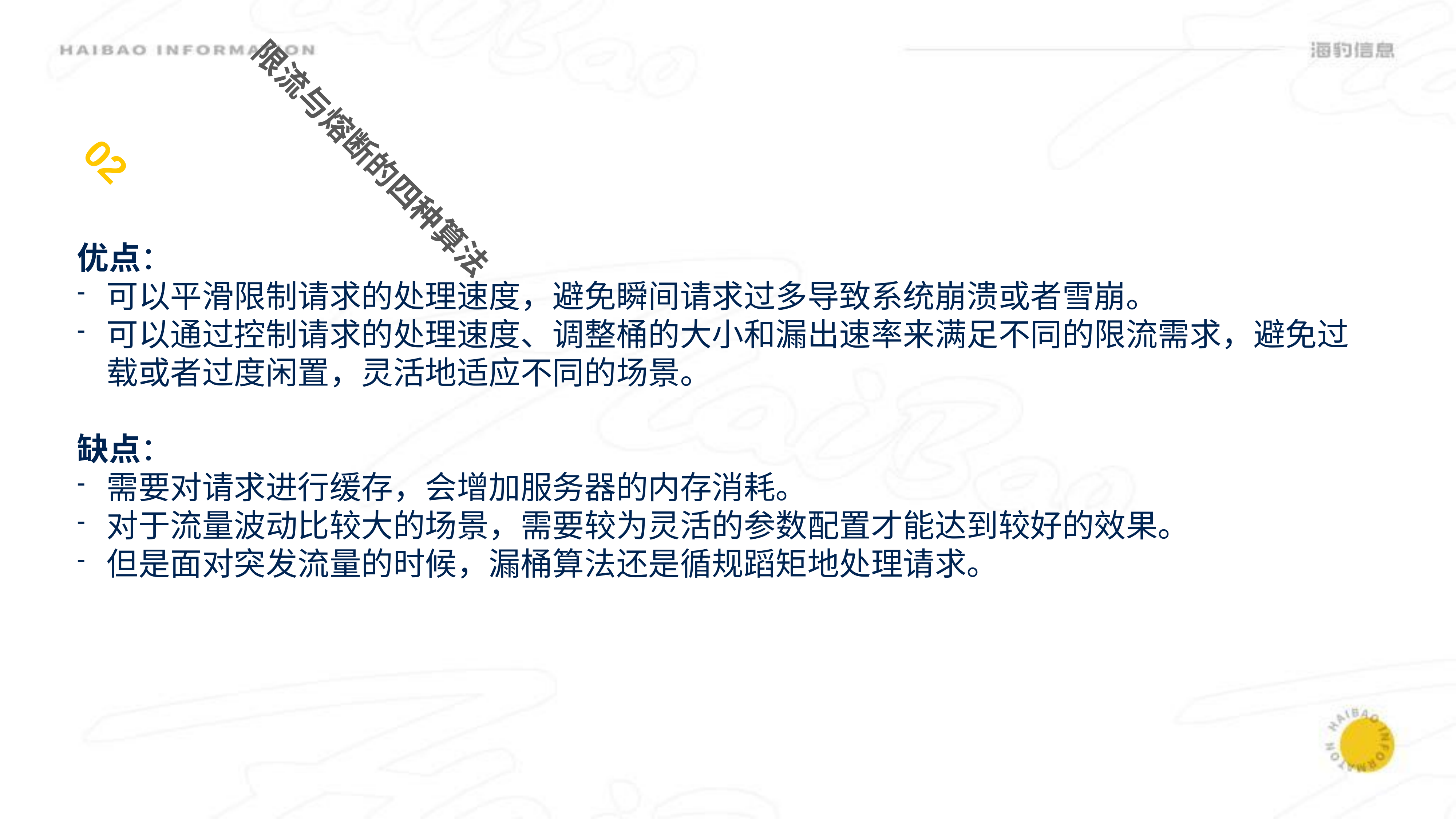

限流与熔断的四种算法
02
优点：
可以平滑限制请求的处理速度，避免瞬间请求过多导致系统崩溃或者雪崩。
可以通过控制请求的处理速度、调整桶的大小和漏出速率来满足不同的限流需求，避免过载或者过度闲置，灵活地适应不同的场景。

缺点：
需要对请求进行缓存，会增加服务器的内存消耗。
对于流量波动比较大的场景，需要较为灵活的参数配置才能达到较好的效果。
但是面对突发流量的时候，漏桶算法还是循规蹈矩地处理请求。